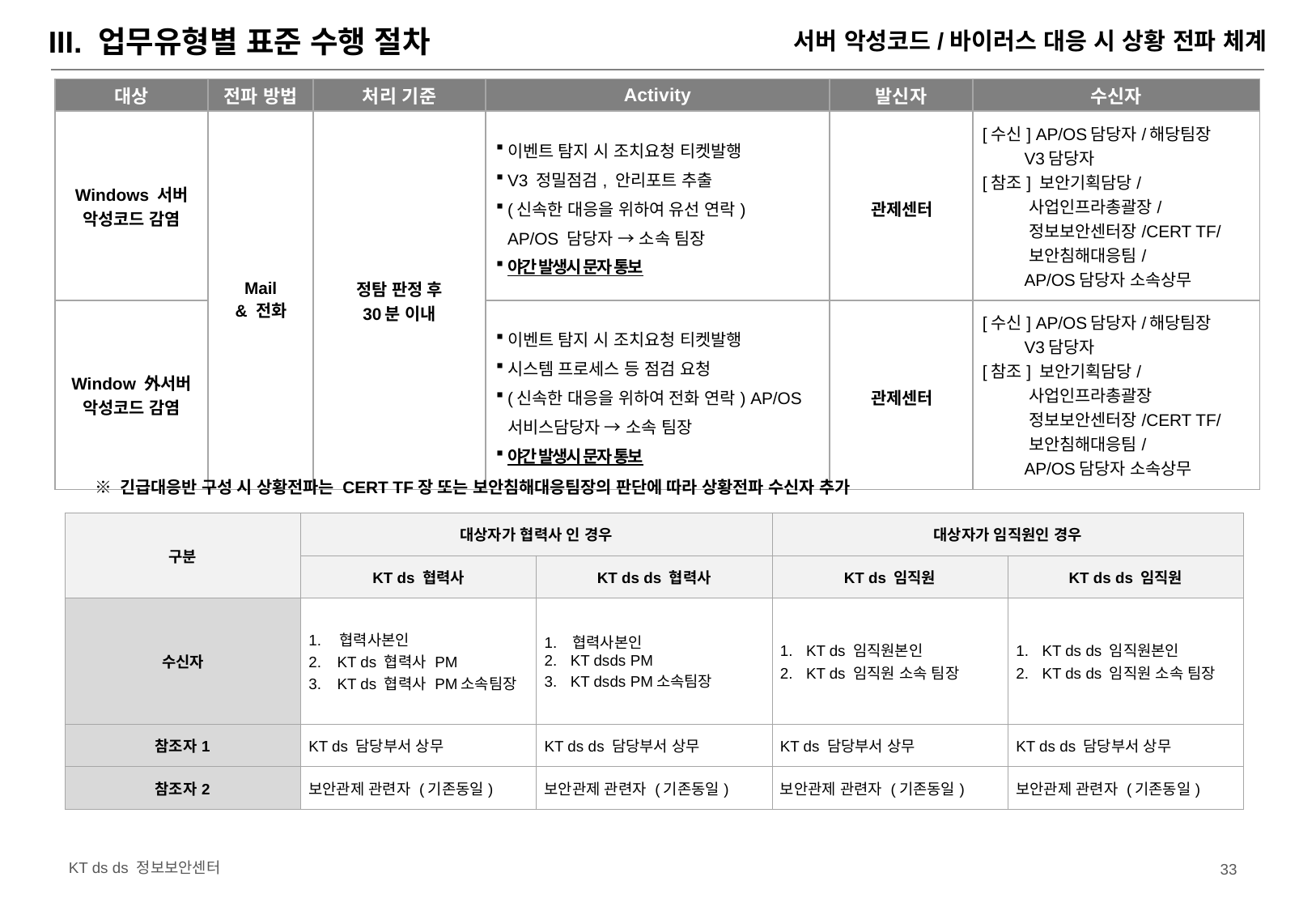

III. 업무유형별 표준 수행 절차
서버 악성코드/바이러스 대응 시 상황 전파 체계
| 대상 | 전파 방법 | 처리 기준 | Activity | 발신자 | 수신자 |
| --- | --- | --- | --- | --- | --- |
| Windows 서버 악성코드 감염 | Mail & 전화 | 정탐 판정 후 30분 이내 | 이벤트 탐지 시 조치요청 티켓발행 V3 정밀점검, 안리포트 추출 (신속한 대응을 위하여 유선 연락) AP/OS 담당자 → 소속 팀장 야간 발생시 문자 통보 | 관제센터 | [수신] AP/OS담당자/해당팀장 V3담당자 [참조] 보안기획담당/ 사업인프라총괄장/ 정보보안센터장/CERT TF/ 보안침해대응팀/ AP/OS담당자 소속상무 |
| Window 外서버 악성코드 감염 |  |  | 이벤트 탐지 시 조치요청 티켓발행 시스템 프로세스 등 점검 요청 (신속한 대응을 위하여 전화 연락) AP/OS서비스담당자 → 소속 팀장 야간 발생시 문자 통보 | 관제센터 | [수신] AP/OS담당자/해당팀장 V3담당자 [참조] 보안기획담당/ 사업인프라총괄장 정보보안센터장/CERT TF/ 보안침해대응팀/ AP/OS담당자 소속상무 |
※ 긴급대응반 구성 시 상황전파는 CERT TF장 또는 보안침해대응팀장의 판단에 따라 상황전파 수신자 추가
| 구분 | 대상자가 협력사 인 경우 |  | 대상자가 임직원인 경우 |  |
| --- | --- | --- | --- | --- |
|  | KT ds 협력사 | KT ds ds 협력사 | KT ds 임직원 | KT ds ds 임직원 |
| 수신자 | 1.      협력사본인 2.      KT ds 협력사 PM 3.      KT ds 협력사 PM소속팀장 | 1.     협력사본인 2.     KT dsds PM 3.     KT dsds PM소속팀장 | 1.     KT ds 임직원본인 2.     KT ds 임직원 소속 팀장 | 1.     KT ds ds 임직원본인 2.     KT ds ds 임직원 소속 팀장 |
| 참조자1 | KT ds 담당부서 상무 | KT ds ds 담당부서 상무 | KT ds 담당부서 상무 | KT ds ds 담당부서 상무 |
| 참조자2 | 보안관제 관련자 (기존동일) | 보안관제 관련자 (기존동일) | 보안관제 관련자 (기존동일) | 보안관제 관련자 (기존동일) |
33